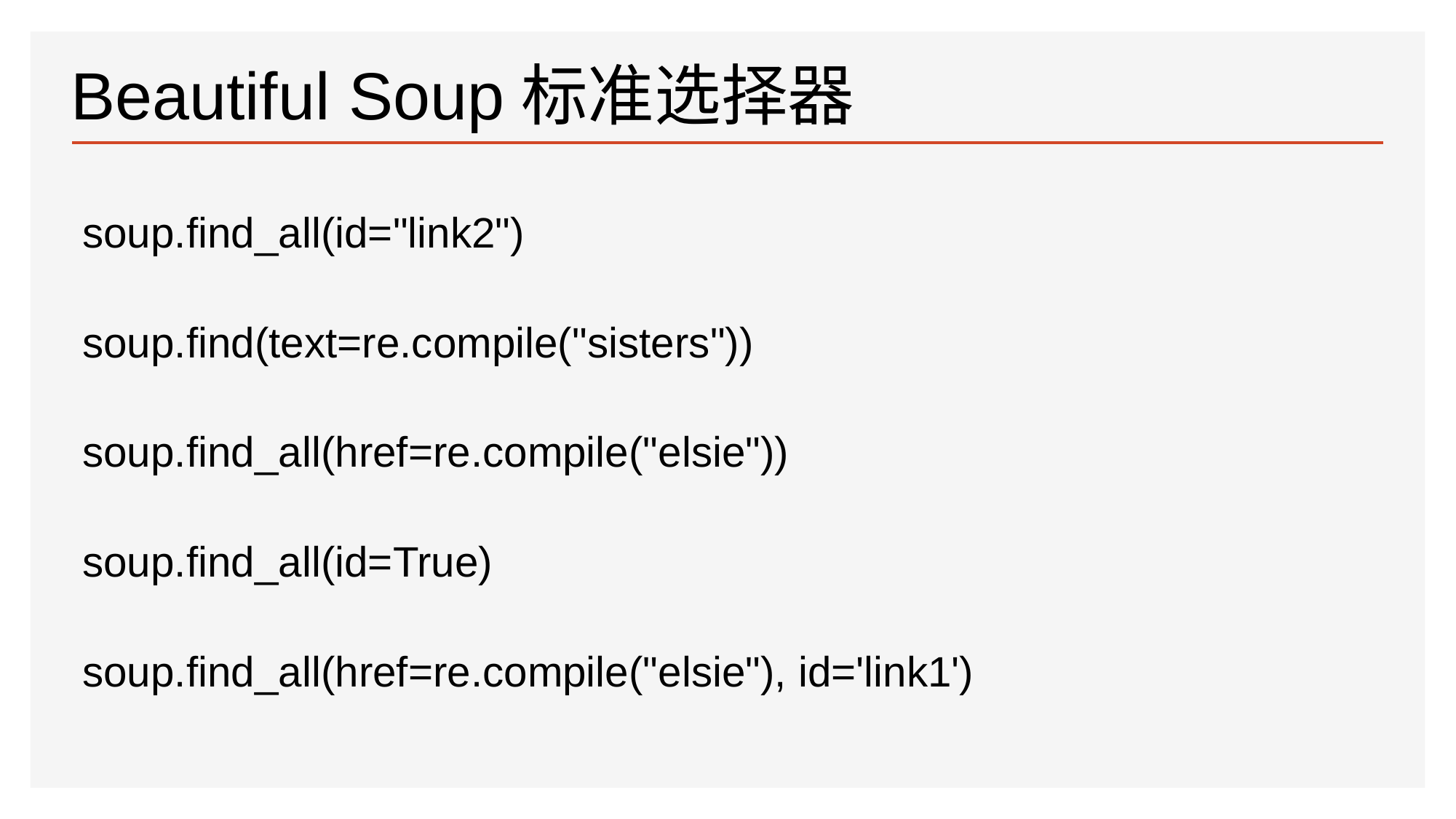

Beautiful Soup标准选择器
soup.find_all(id="link2")
soup.find(text=re.compile("sisters"))
soup.find_all(href=re.compile("elsie"))
soup.find_all(id=True)
soup.find_all(href=re.compile("elsie"), id='link1')